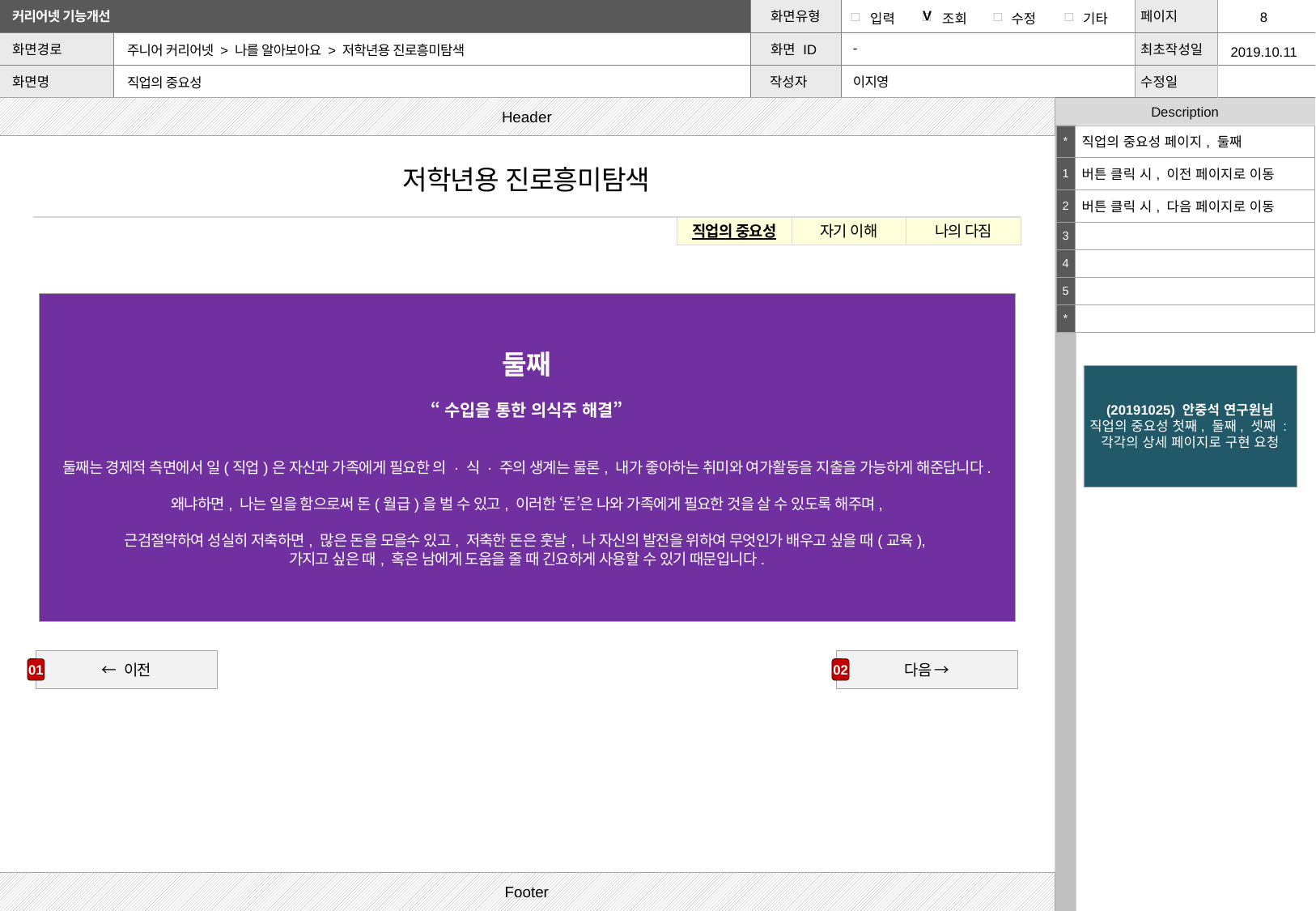

|  |  | V |  |  |  |  |  |
| --- | --- | --- | --- | --- | --- | --- | --- |
2019.10.11
주니어 커리어넷 > 나를 알아보아요 > 저학년용 진로흥미탐색
-
이지영
직업의 중요성

Header
| \* | 직업의 중요성 페이지, 둘째 |
| --- | --- |
| 1 | 버튼 클릭 시, 이전 페이지로 이동 |
| 2 | 버튼 클릭 시, 다음 페이지로 이동 |
| 3 |  |
| 4 |  |
| 5 |  |
| \* |  |
저학년용 진로흥미탐색
직업의 중요성
자기 이해
나의 다짐
둘째

“수입을 통한 의식주 해결”

둘째는 경제적 측면에서 일(직업)은 자신과 가족에게 필요한 의 · 식 · 주의 생계는 물론, 내가 좋아하는 취미와 여가활동을 지출을 가능하게 해준답니다.

왜냐하면, 나는 일을 함으로써 돈(월급)을 벌 수 있고, 이러한 ‘돈’은 나와 가족에게 필요한 것을 살 수 있도록 해주며,

근검절약하여 성실히 저축하면, 많은 돈을 모을수 있고, 저축한 돈은 훗날, 나 자신의 발전을 위하여 무엇인가 배우고 싶을 때(교육),
가지고 싶은 때, 혹은 남에게 도움을 줄 때 긴요하게 사용할 수 있기 때문입니다.
(20191025) 안중석 연구원님
직업의 중요성 첫째, 둘째, 셋째 :
각각의 상세 페이지로 구현 요청
← 이전
다음 →
01
02
Footer